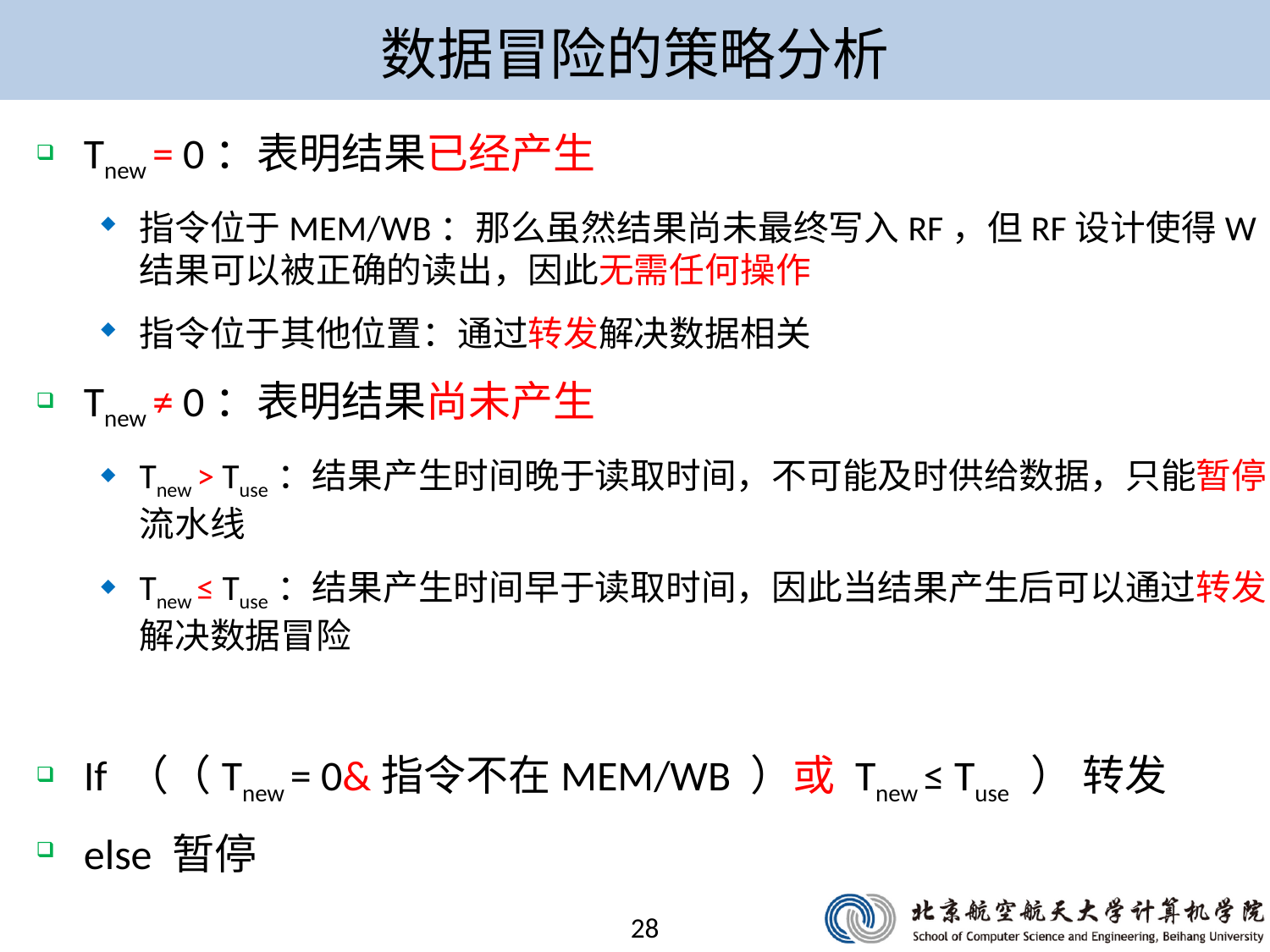

# 数据冒险的策略分析
Tnew = 0：表明结果已经产生
指令位于MEM/WB：那么虽然结果尚未最终写入RF，但RF设计使得W结果可以被正确的读出，因此无需任何操作
指令位于其他位置：通过转发解决数据相关
Tnew ≠ 0：表明结果尚未产生
Tnew > Tuse：结果产生时间晚于读取时间，不可能及时供给数据，只能暂停流水线
Tnew ≤ Tuse：结果产生时间早于读取时间，因此当结果产生后可以通过转发解决数据冒险

If （（Tnew = 0&指令不在MEM/WB ）或 Tnew ≤ Tuse  ） 转发
else 暂停

28